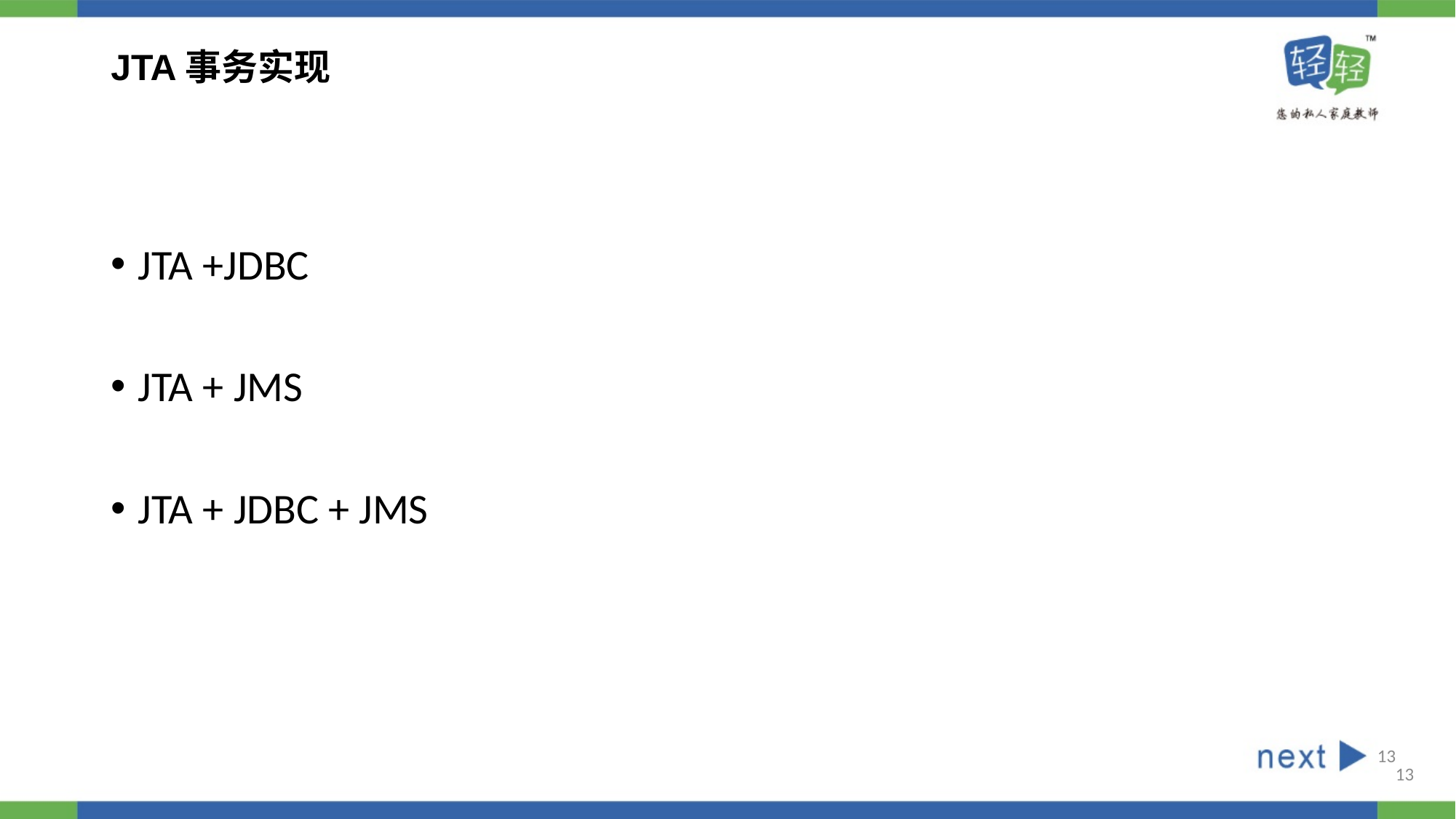

# JTA事务实现

JTA +JDBC

JTA + JMS

JTA + JDBC + JMS